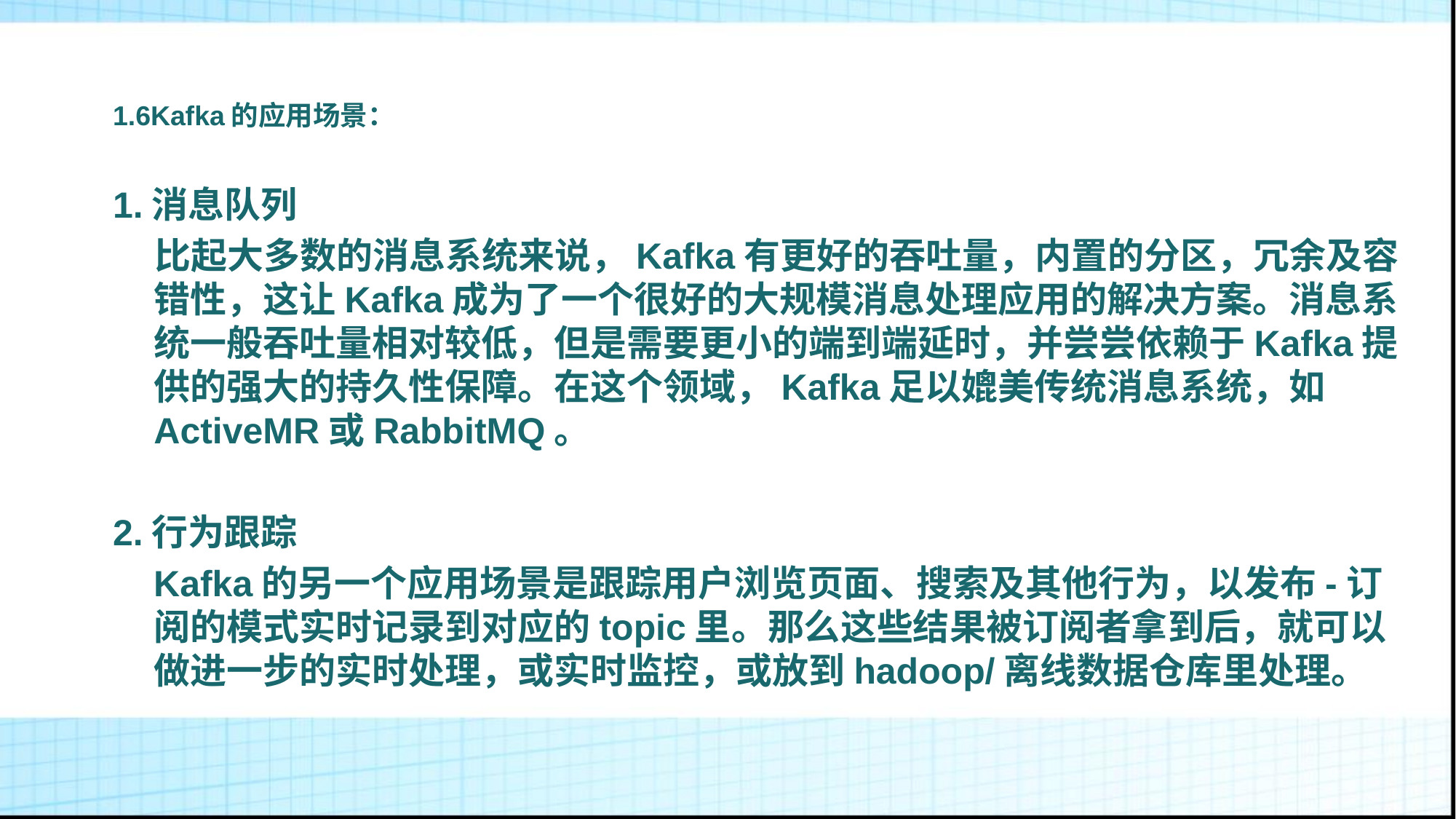

1.6Kafka的应用场景：

1.消息队列
    比起大多数的消息系统来说，Kafka有更好的吞吐量，内置的分区，冗余及容错性，这让Kafka成为了一个很好的大规模消息处理应用的解决方案。消息系统一般吞吐量相对较低，但是需要更小的端到端延时，并尝尝依赖于Kafka提供的强大的持久性保障。在这个领域，Kafka足以媲美传统消息系统，如ActiveMR或RabbitMQ。

2.行为跟踪
    Kafka的另一个应用场景是跟踪用户浏览页面、搜索及其他行为，以发布-订阅的模式实时记录到对应的topic里。那么这些结果被订阅者拿到后，就可以做进一步的实时处理，或实时监控，或放到hadoop/离线数据仓库里处理。